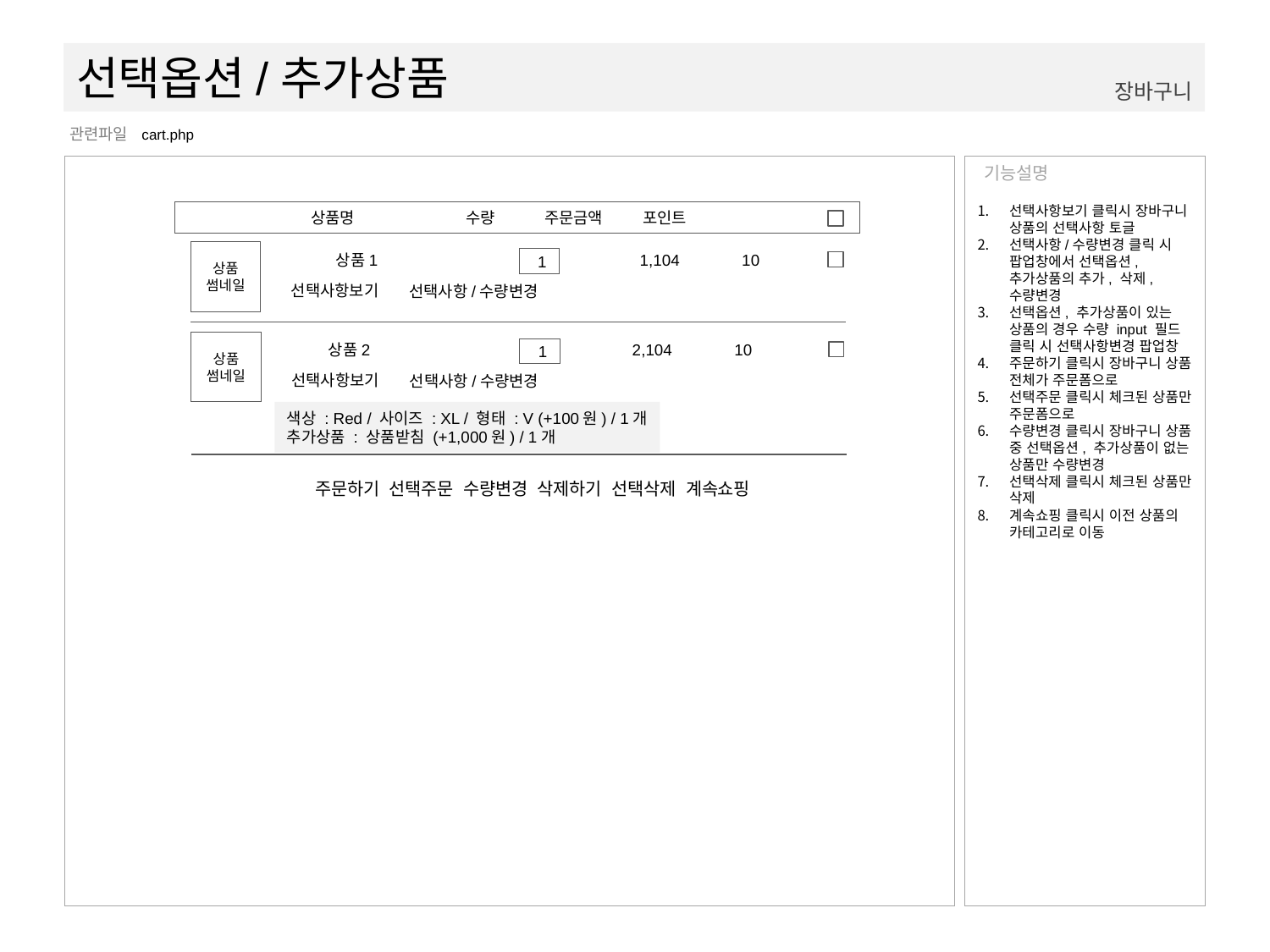

# 선택옵션/추가상품
장바구니
cart.php
선택사항보기 클릭시 장바구니 상품의 선택사항 토글
선택사항/수량변경 클릭 시 팝업창에서 선택옵션, 추가상품의 추가, 삭제, 수량변경
선택옵션, 추가상품이 있는 상품의 경우 수량 input 필드 클릭 시 선택사항변경 팝업창
주문하기 클릭시 장바구니 상품 전체가 주문폼으로
선택주문 클릭시 체크된 상품만 주문폼으로
수량변경 클릭시 장바구니 상품 중 선택옵션, 추가상품이 없는 상품만 수량변경
선택삭제 클릭시 체크된 상품만 삭제
계속쇼핑 클릭시 이전 상품의 카테고리로 이동
                           상품명                         수량           주문금액         포인트

상품
썸네일
상품1                                                           1,104              10
1

선택사항보기
선택사항/수량변경
상품
썸네일
상품2                                                           2,104              10
1

선택사항보기
선택사항/수량변경
색상 : Red / 사이즈 : XL / 형태 : V (+100원) / 1개
추가상품 : 상품받침 (+1,000원) / 1개
주문하기  선택주문  수량변경  삭제하기  선택삭제  계속쇼핑